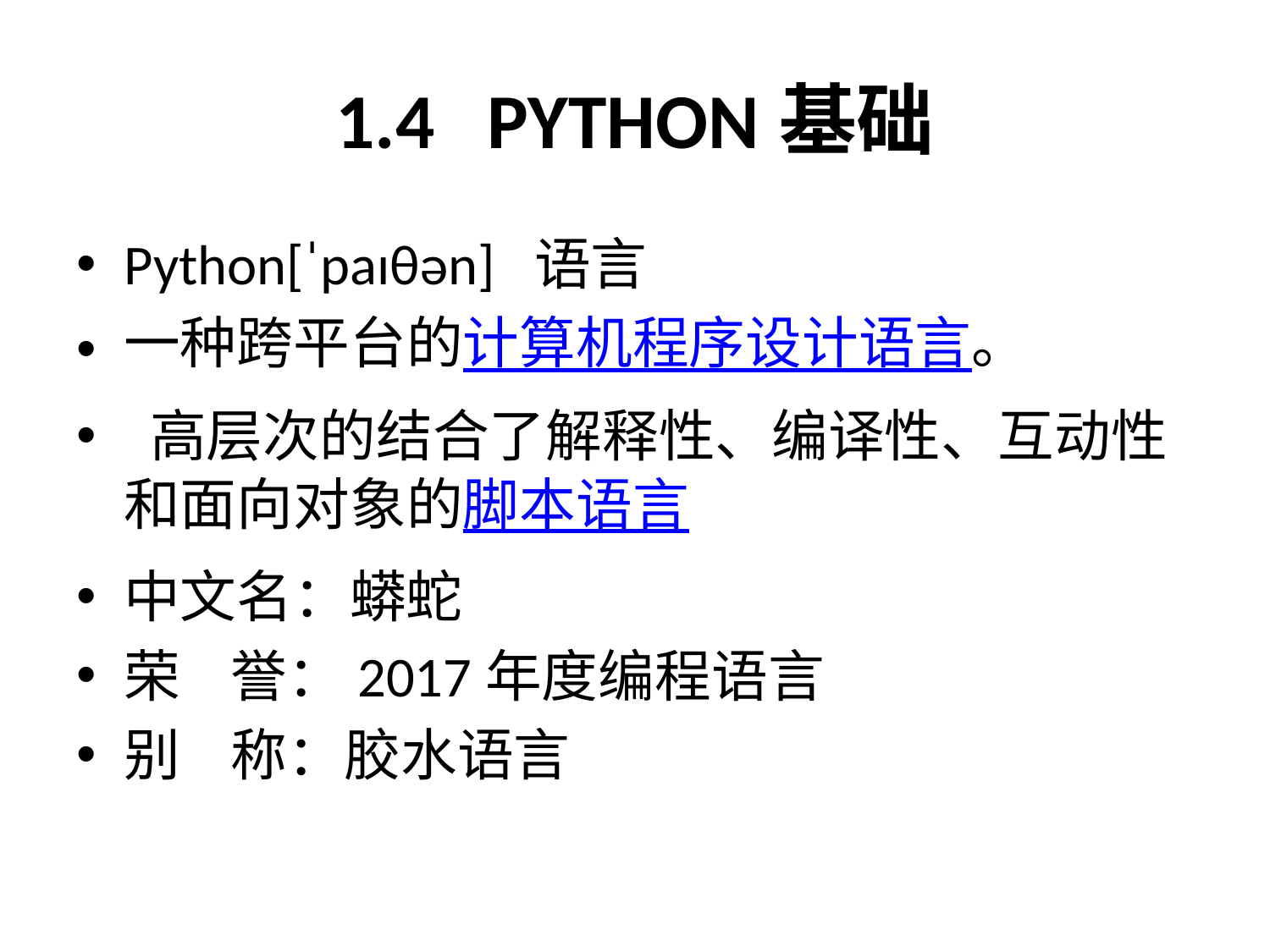

# 1.4   PYTHON基础
Python[ˈpaɪθən]  语言
一种跨平台的计算机程序设计语言。
 高层次的结合了解释性、编译性、互动性和面向对象的脚本语言
中文名：蟒蛇
荣    誉：2017年度编程语言
别    称：胶水语言